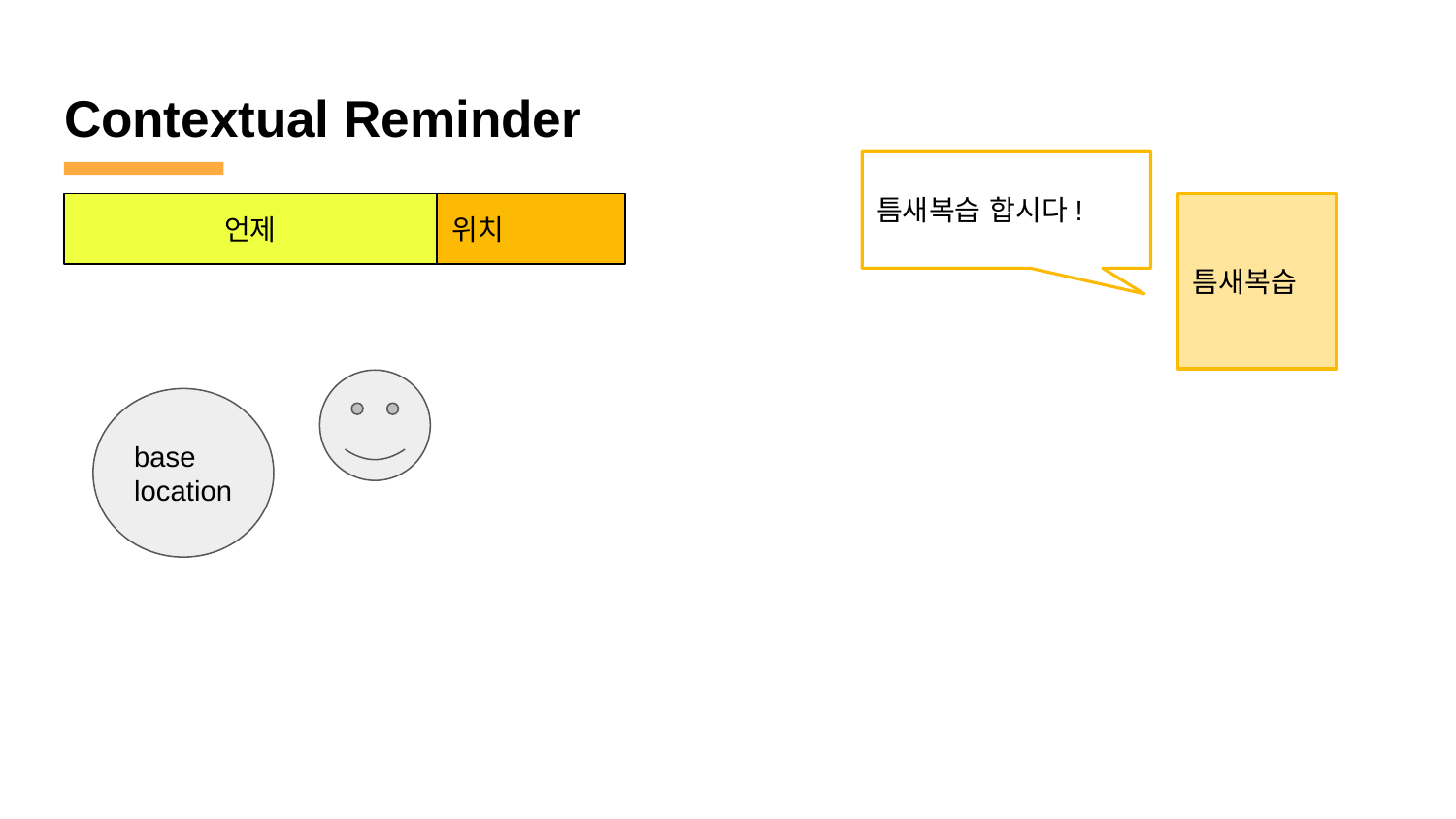

# Contextual Reminder
틈새복습 합시다!

언제
위치
틈새복습

base location